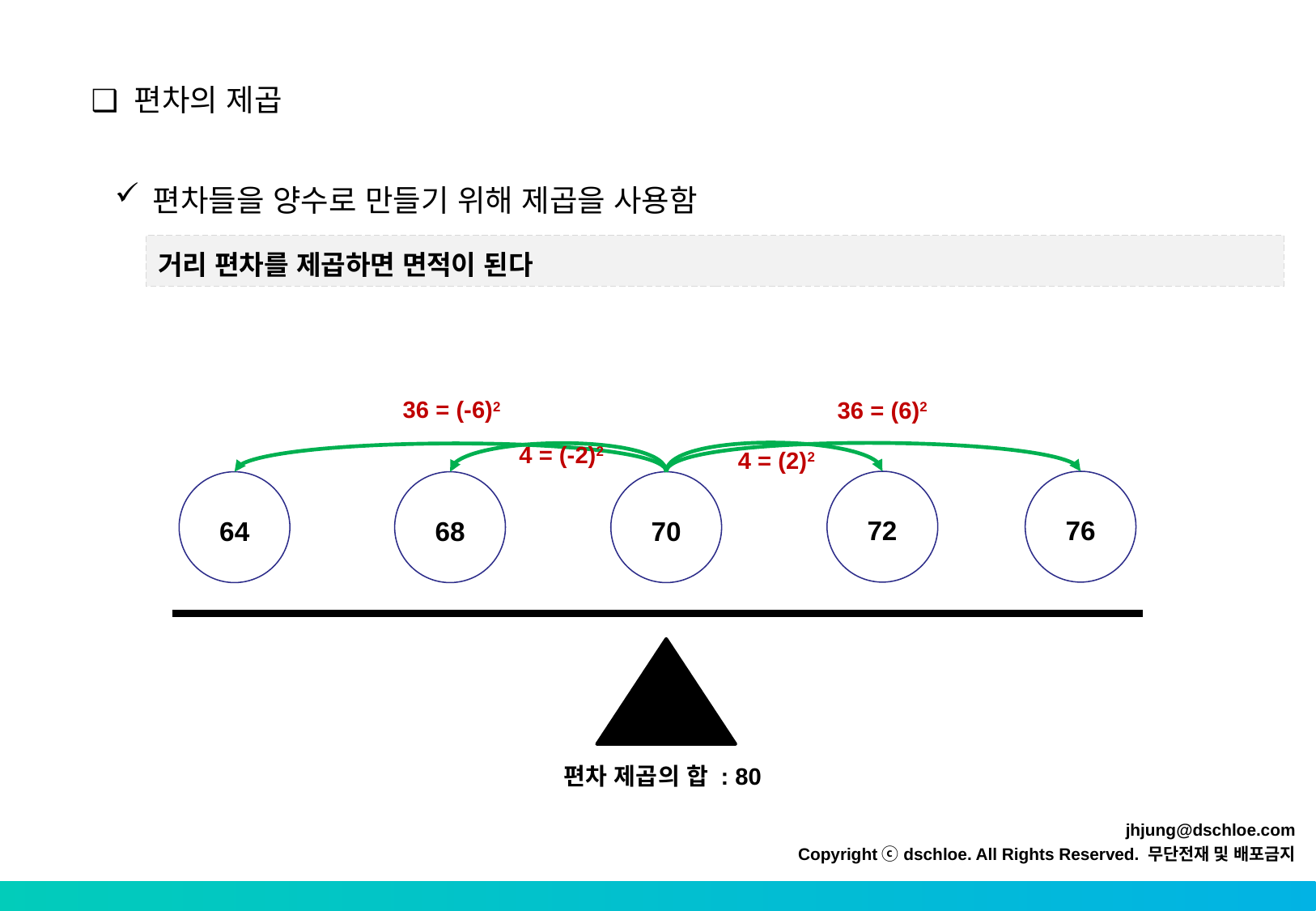

❑ 편차의 제곱
편차들을 양수로 만들기 위해 제곱을 사용함
거리 편차를 제곱하면 면적이 된다
36 = (-6)2
36 = (6)2
4 = (-2)2
4 = (2)2
72
76
64
68
70

편차 제곱의 합 : 80